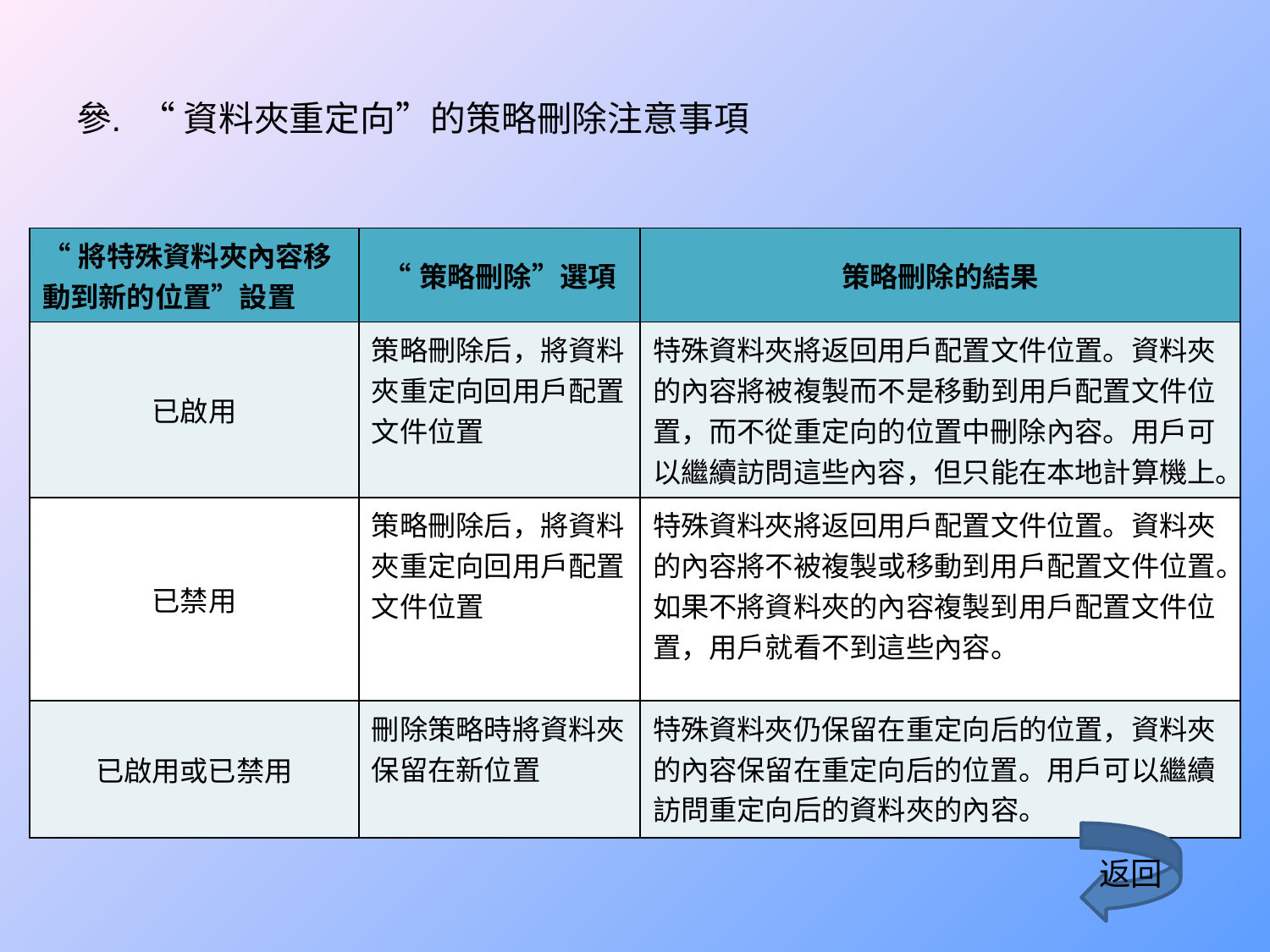

# “資料夾重定向”的策略刪除注意事項
| “將特殊資料夾內容移動到新的位置”設置 | “策略刪除”選項 | 策略刪除的結果 |
| --- | --- | --- |
| 已啟用 | 策略刪除后，將資料夾重定向回用戶配置文件位置 | 特殊資料夾將返回用戶配置文件位置。資料夾的內容將被複製而不是移動到用戶配置文件位置，而不從重定向的位置中刪除內容。用戶可以繼續訪問這些內容，但只能在本地計算機上。 |
| 已禁用 | 策略刪除后，將資料夾重定向回用戶配置文件位置 | 特殊資料夾將返回用戶配置文件位置。資料夾的內容將不被複製或移動到用戶配置文件位置。如果不將資料夾的內容複製到用戶配置文件位置，用戶就看不到這些內容。 |
| 已啟用或已禁用 | 刪除策略時將資料夾保留在新位置 | 特殊資料夾仍保留在重定向后的位置，資料夾的內容保留在重定向后的位置。用戶可以繼續訪問重定向后的資料夾的內容。 |
返回